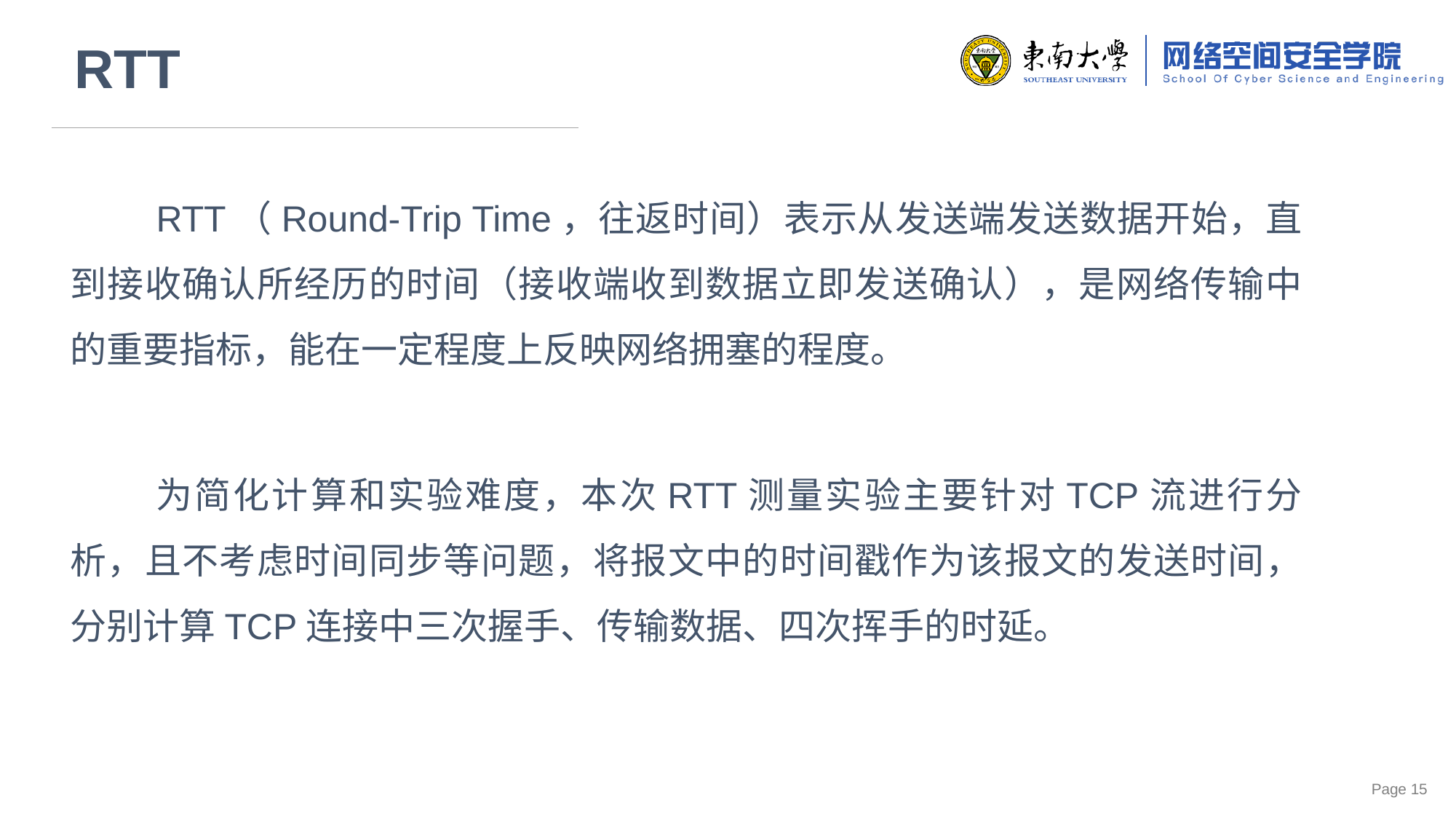

RTT
RTT（Round-Trip Time，往返时间）表示从发送端发送数据开始，直到接收确认所经历的时间（接收端收到数据立即发送确认），是网络传输中的重要指标，能在一定程度上反映网络拥塞的程度。

为简化计算和实验难度，本次RTT测量实验主要针对TCP流进行分析，且不考虑时间同步等问题，将报文中的时间戳作为该报文的发送时间，分别计算TCP连接中三次握手、传输数据、四次挥手的时延。